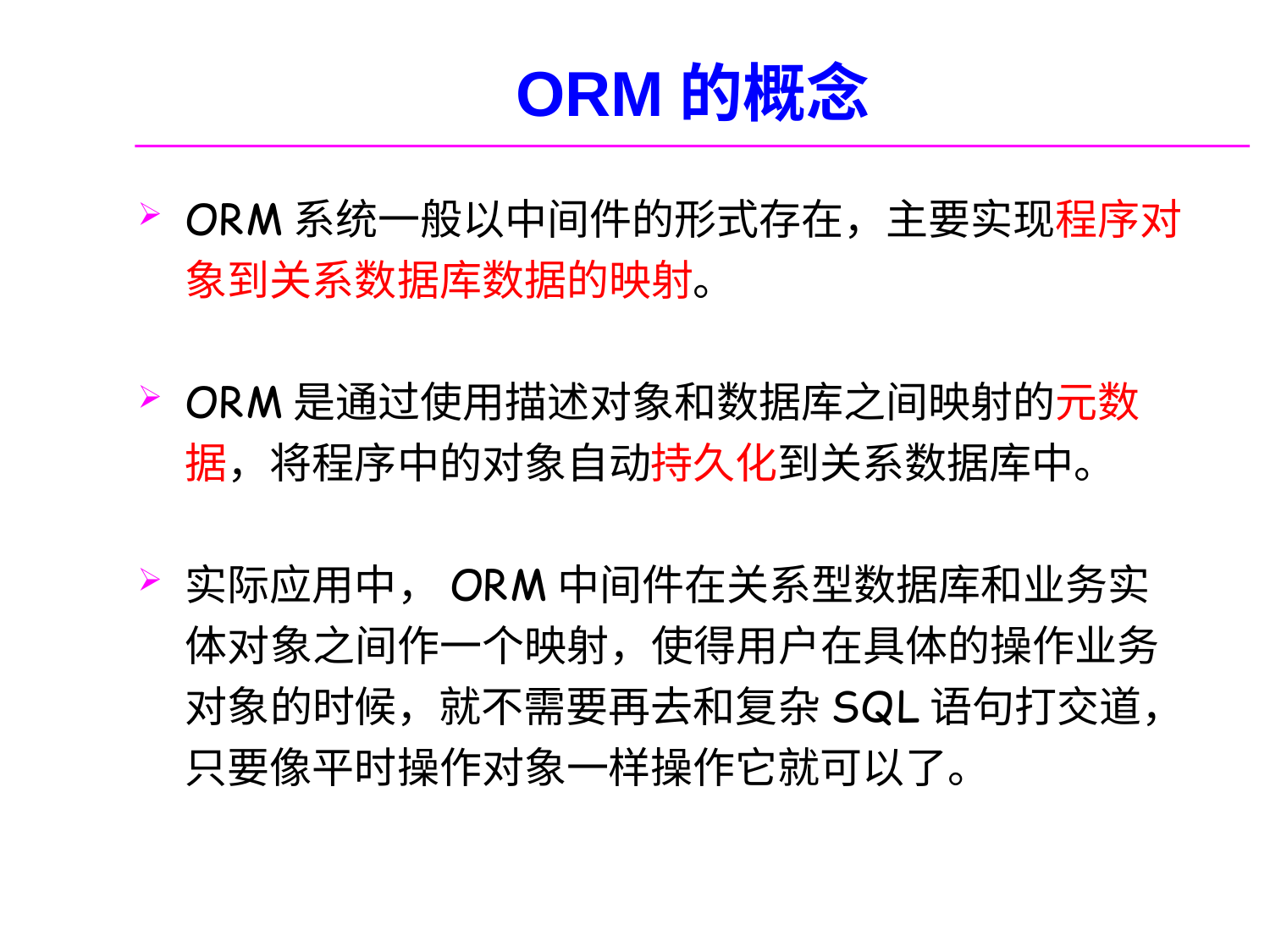

# ORM的概念
ORM系统一般以中间件的形式存在，主要实现程序对象到关系数据库数据的映射。

ORM是通过使用描述对象和数据库之间映射的元数据，将程序中的对象自动持久化到关系数据库中。

实际应用中，ORM中间件在关系型数据库和业务实体对象之间作一个映射，使得用户在具体的操作业务对象的时候，就不需要再去和复杂SQL语句打交道，只要像平时操作对象一样操作它就可以了。

37